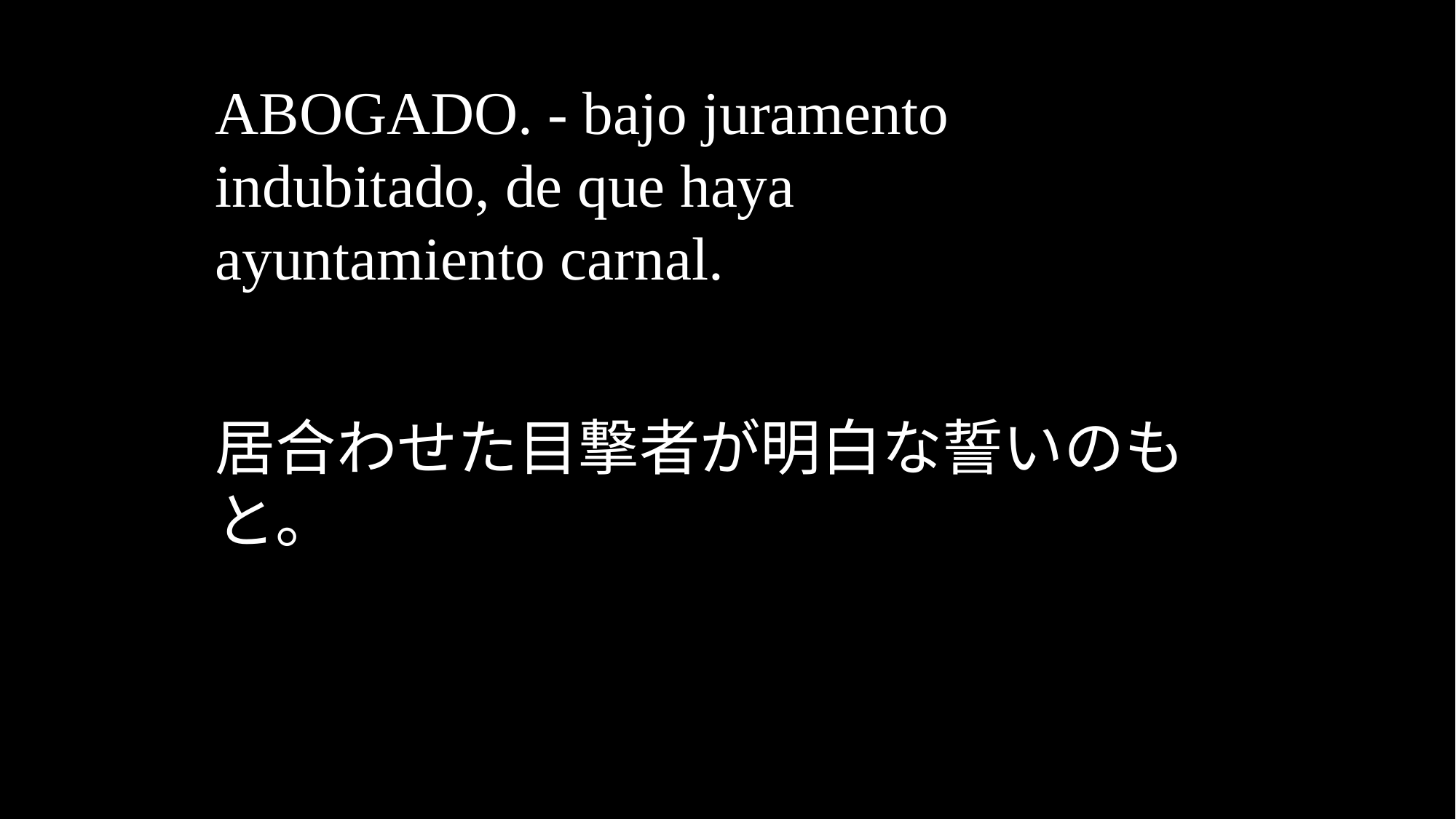

ABOGADO. - bajo juramento indubitado, de que haya ayuntamiento carnal.

居合わせた目撃者が明白な誓いのもと。